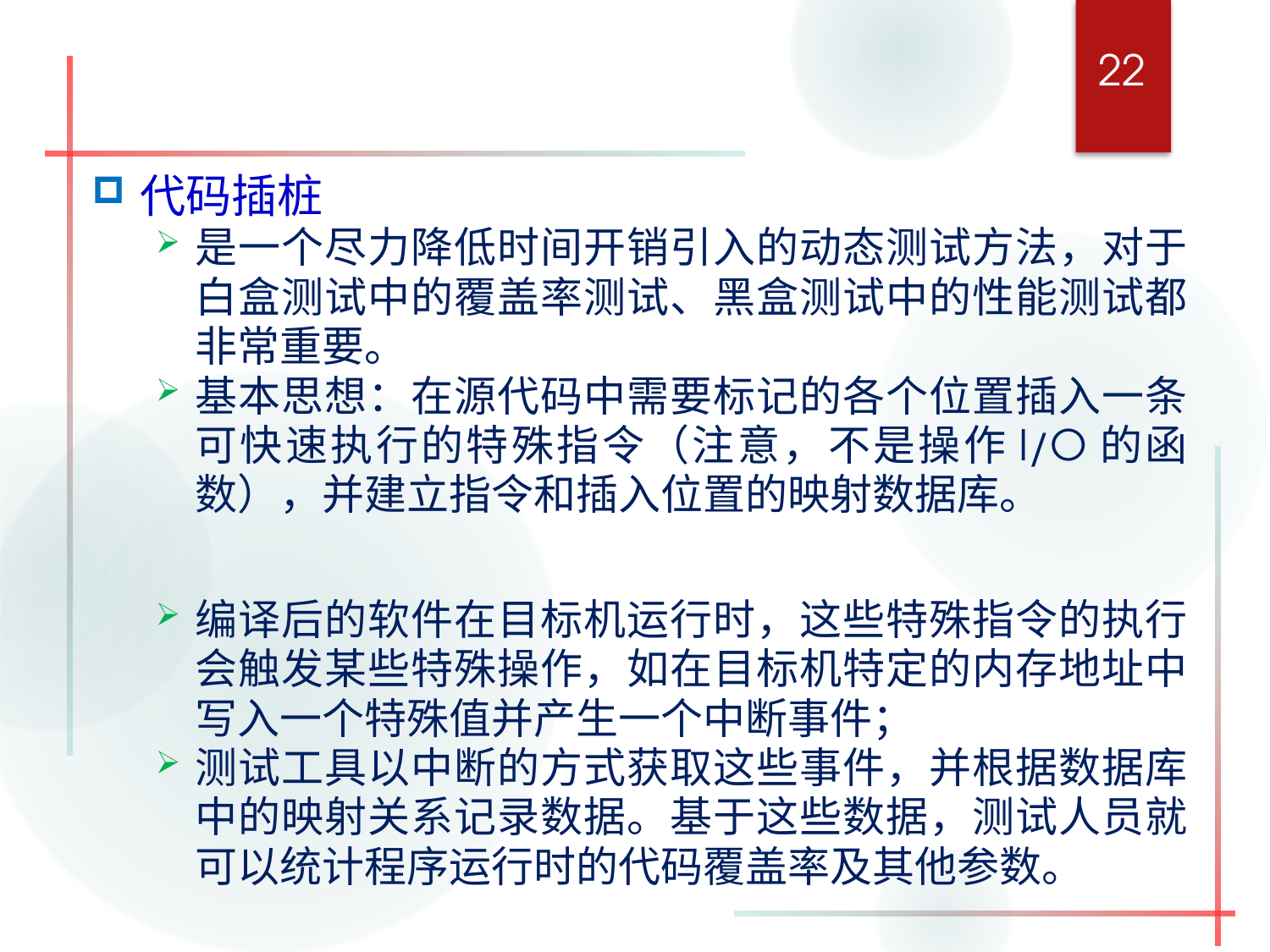

22
#
代码插桩
是一个尽力降低时间开销引入的动态测试方法，对于白盒测试中的覆盖率测试、黑盒测试中的性能测试都非常重要。
基本思想：在源代码中需要标记的各个位置插入一条可快速执行的特殊指令（注意，不是操作I/O的函数），并建立指令和插入位置的映射数据库。

编译后的软件在目标机运行时，这些特殊指令的执行会触发某些特殊操作，如在目标机特定的内存地址中写入一个特殊值并产生一个中断事件；
测试工具以中断的方式获取这些事件，并根据数据库中的映射关系记录数据。基于这些数据，测试人员就可以统计程序运行时的代码覆盖率及其他参数。